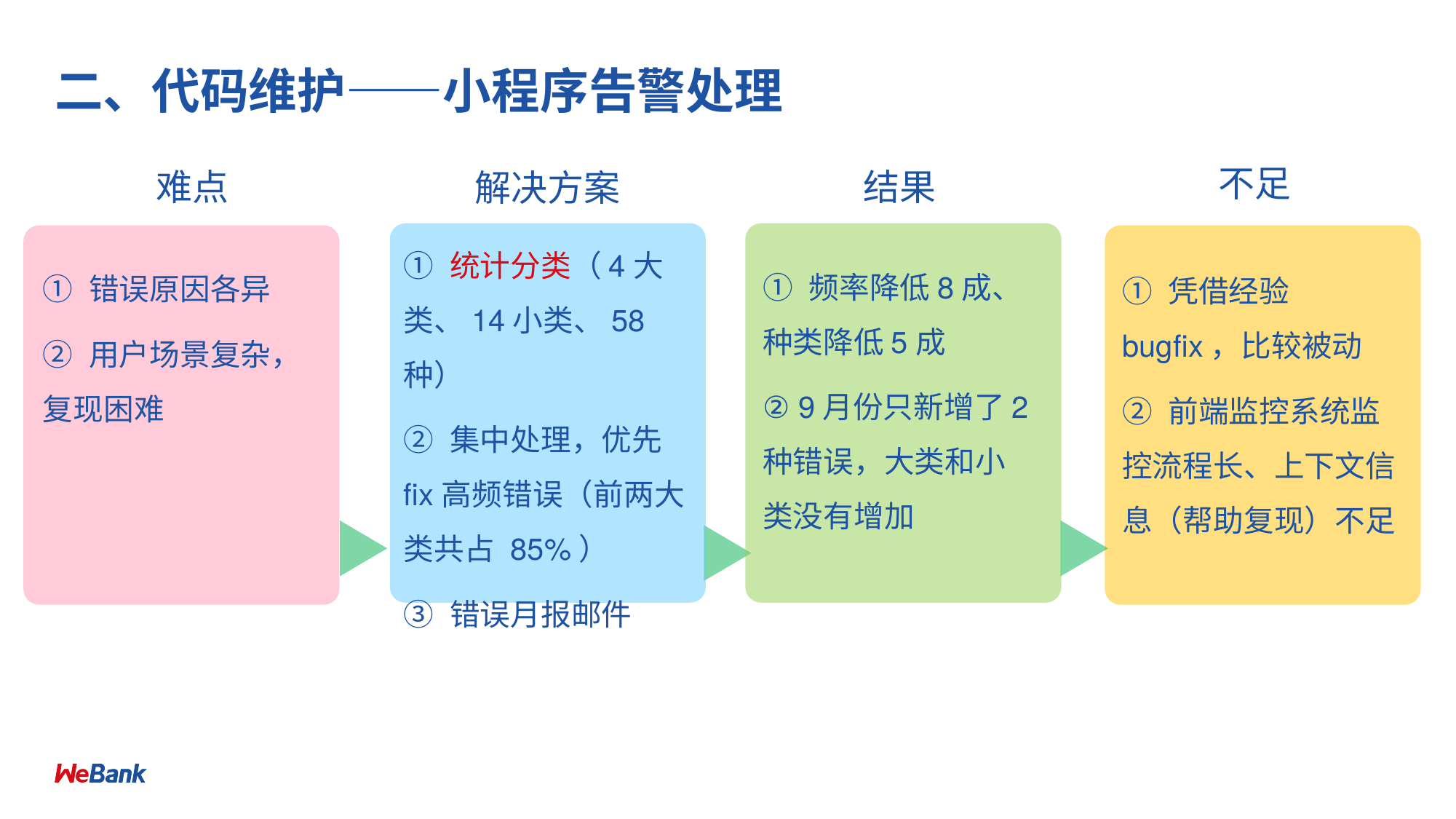

# 二、代码维护——小程序告警处理
不足
① 凭借经验bugfix，比较被动
② 前端监控系统监控流程长、上下文信息（帮助复现）不足

难点
① 错误原因各异
② 用户场景复杂，复现困难

结果
① 频率降低8成、种类降低5成
② 9月份只新增了2种错误，大类和小类没有增加

解决方案
① 统计分类（4大类、14小类、58种）
② 集中处理，优先fix高频错误（前两大类共占 85%）
③ 错误月报邮件